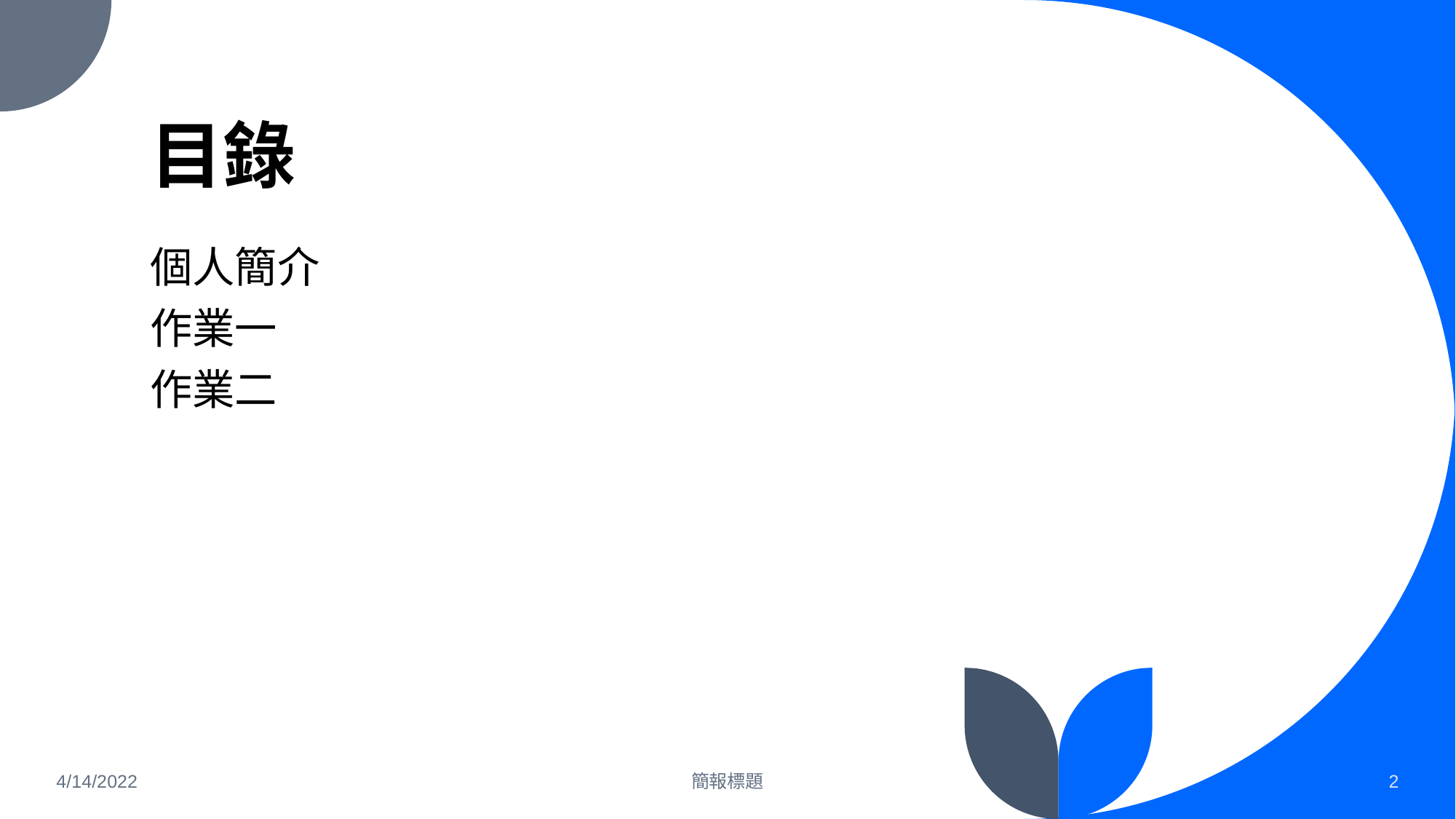

# 目錄
個人簡介
作業一
作業二

4/14/2022
簡報標題
2